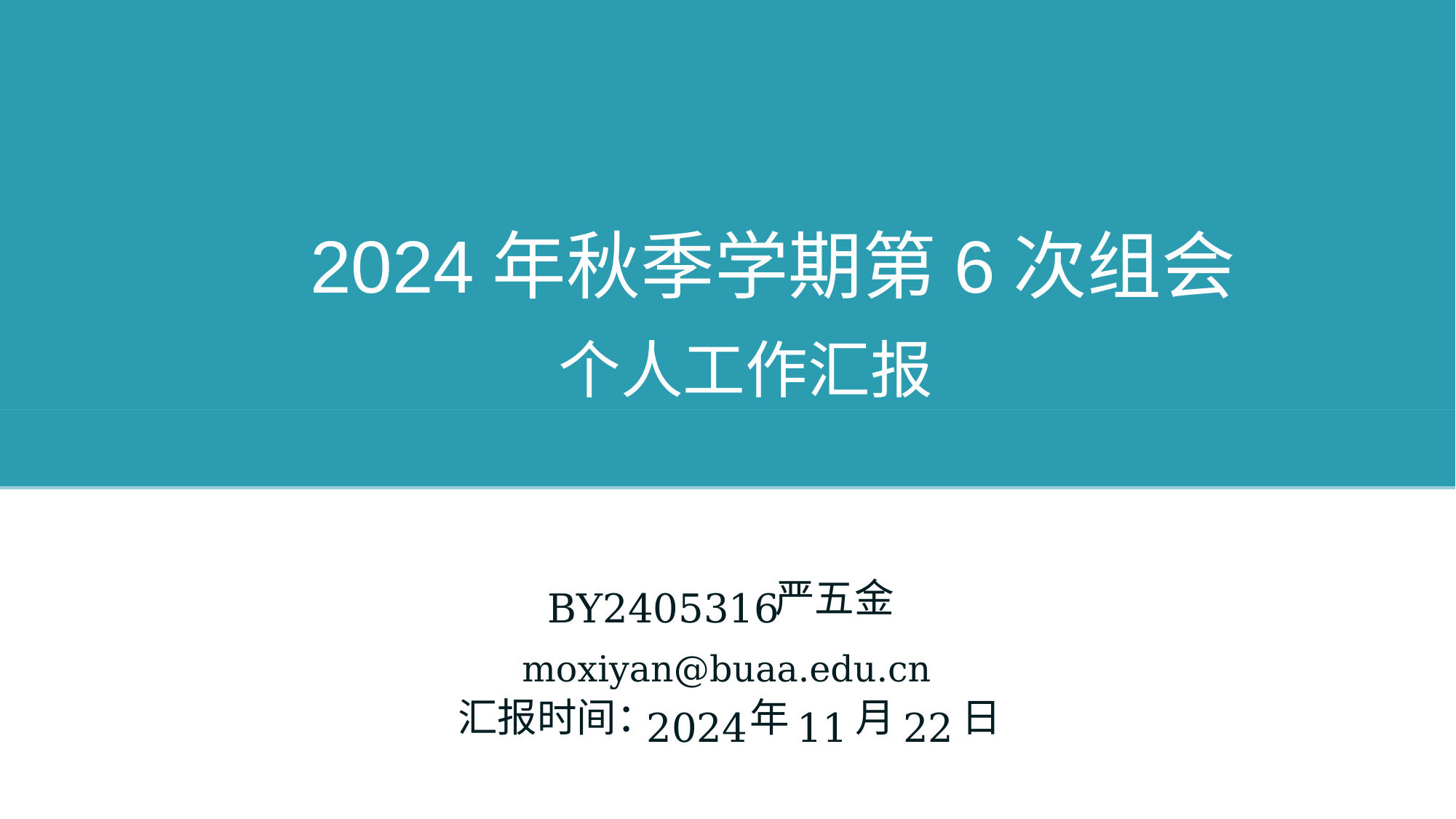

2024年秋季学期第6次组会

个人工作汇报

严五金
BY2405316

moxiyan@buaa.edu.cn
汇报时间：
年
月
日
2024
 11
 22